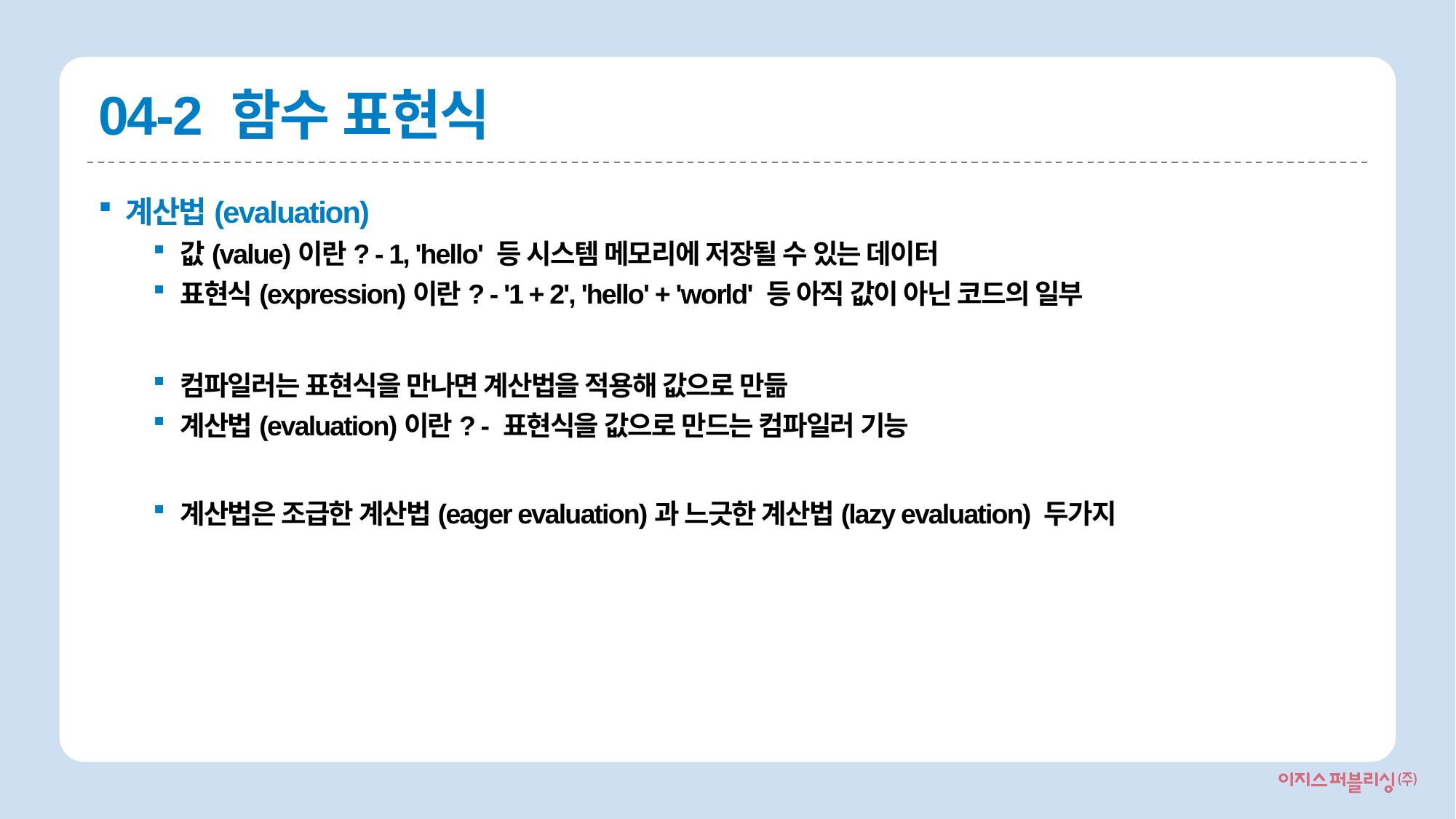

# 04-2 함수 표현식
계산법(evaluation)
값(value)이란? - 1, 'hello' 등 시스템 메모리에 저장될 수 있는 데이터
표현식(expression)이란? - '1 + 2', 'hello' + 'world' 등 아직 값이 아닌 코드의 일부

컴파일러는 표현식을 만나면 계산법을 적용해 값으로 만듦
계산법(evaluation)이란? - 표현식을 값으로 만드는 컴파일러 기능

계산법은 조급한 계산법(eager evaluation)과 느긋한 계산법(lazy evaluation) 두가지